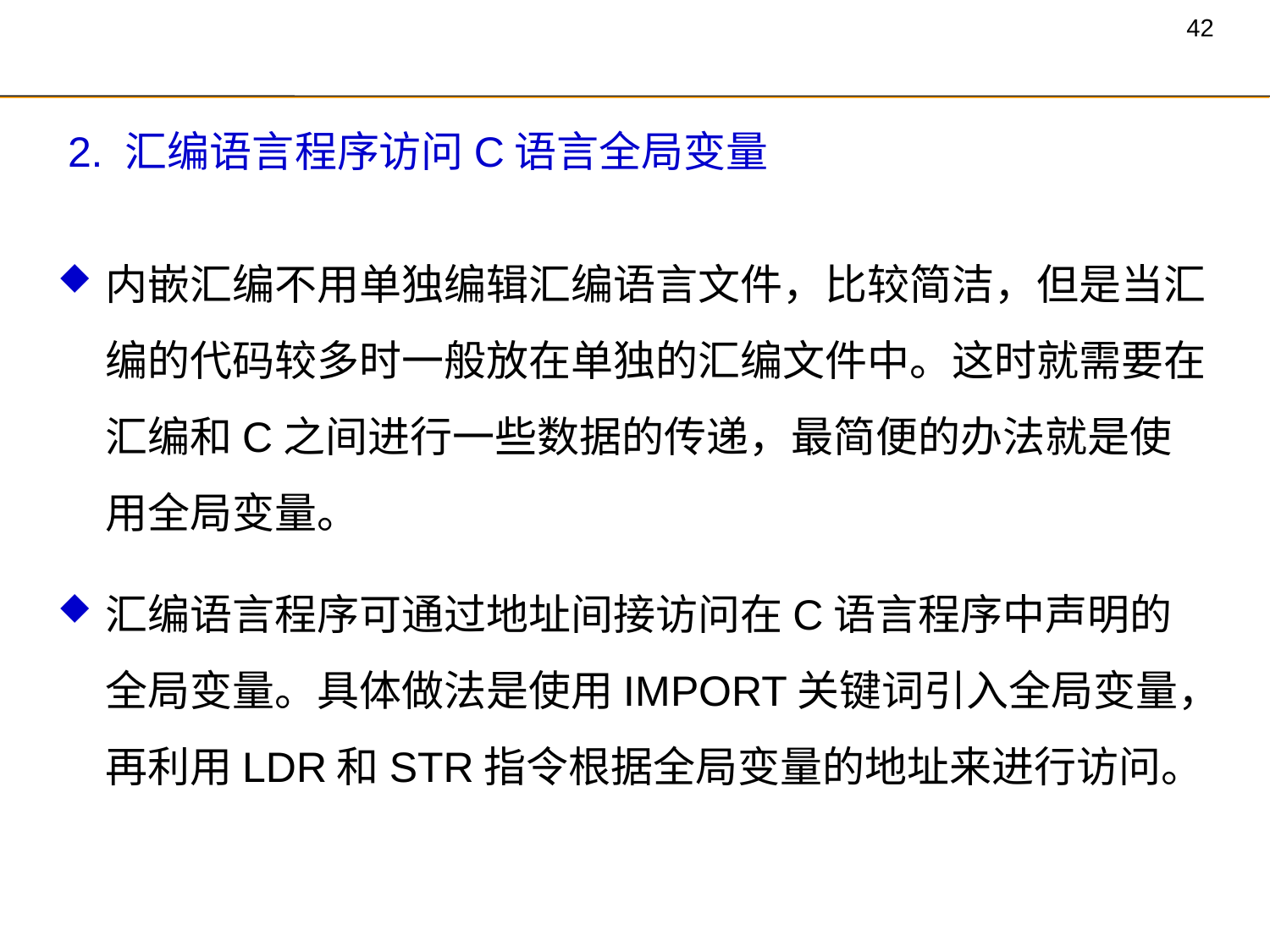

# 2. 汇编语言程序访问C语言全局变量
内嵌汇编不用单独编辑汇编语言文件，比较简洁，但是当汇编的代码较多时一般放在单独的汇编文件中。这时就需要在汇编和C之间进行一些数据的传递，最简便的办法就是使用全局变量。
汇编语言程序可通过地址间接访问在C语言程序中声明的全局变量。具体做法是使用IMPORT关键词引入全局变量，再利用LDR和STR指令根据全局变量的地址来进行访问。